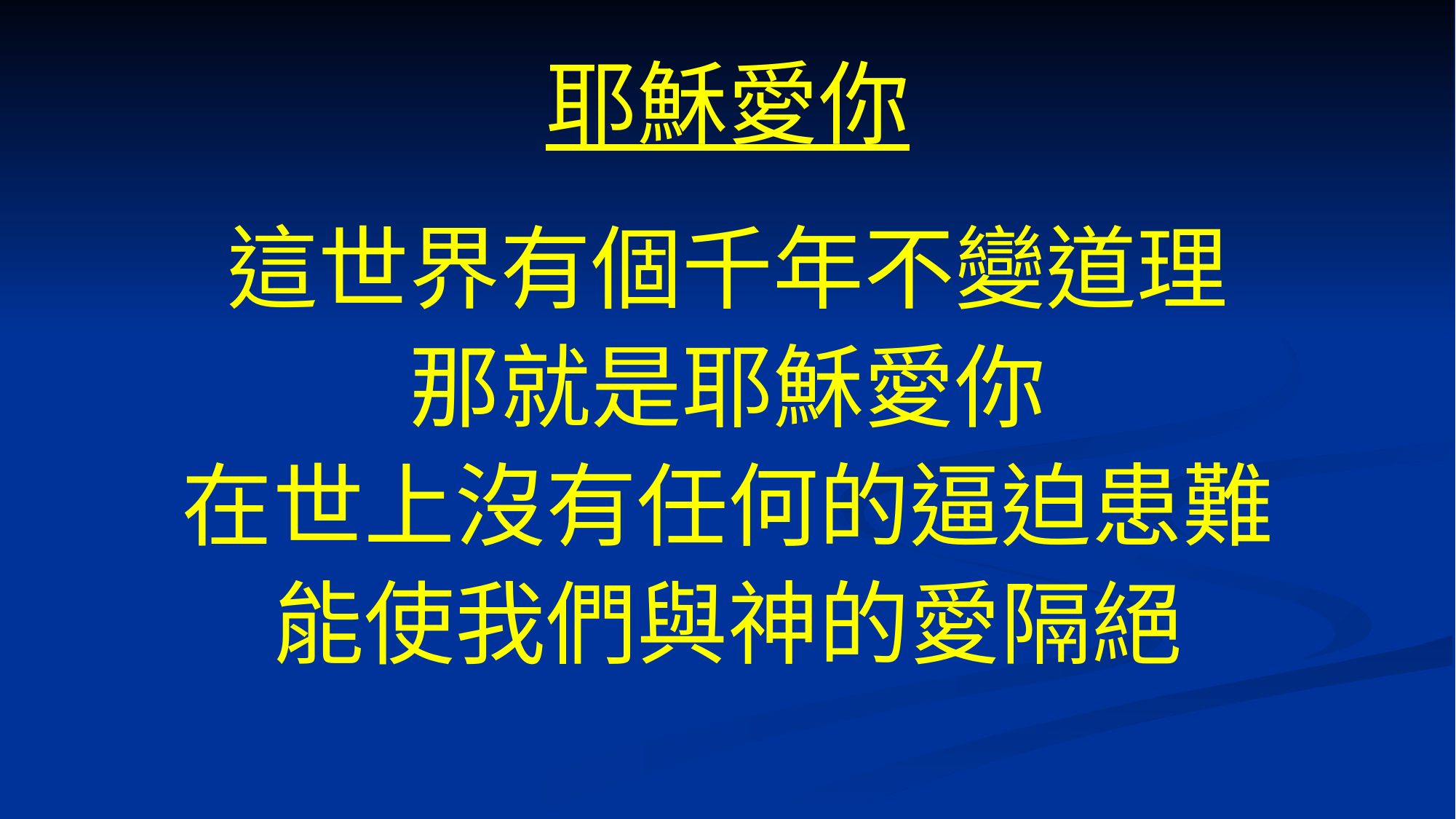

# 耶穌愛你
這世界有個千年不變道理
那就是耶穌愛你
在世上沒有任何的逼迫患難
能使我們與神的愛隔絕